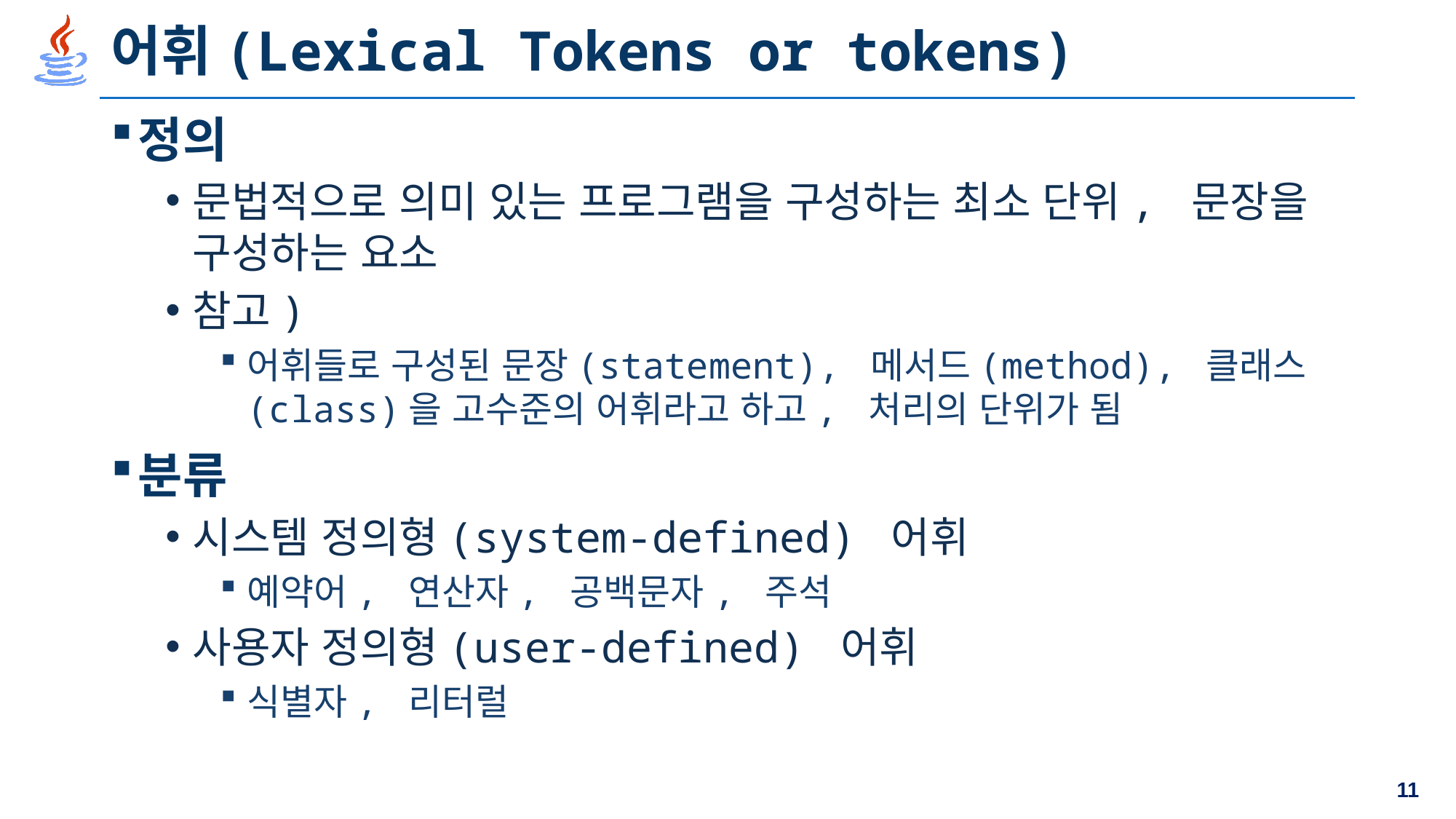

# 어휘(Lexical Tokens or tokens)
정의
문법적으로 의미 있는 프로그램을 구성하는 최소 단위, 문장을 구성하는 요소
참고)
어휘들로 구성된 문장(statement), 메서드(method), 클래스(class)을 고수준의 어휘라고 하고, 처리의 단위가 됨
분류
시스템 정의형(system-defined) 어휘
예약어, 연산자, 공백문자, 주석
사용자 정의형(user-defined) 어휘
식별자, 리터럴
11